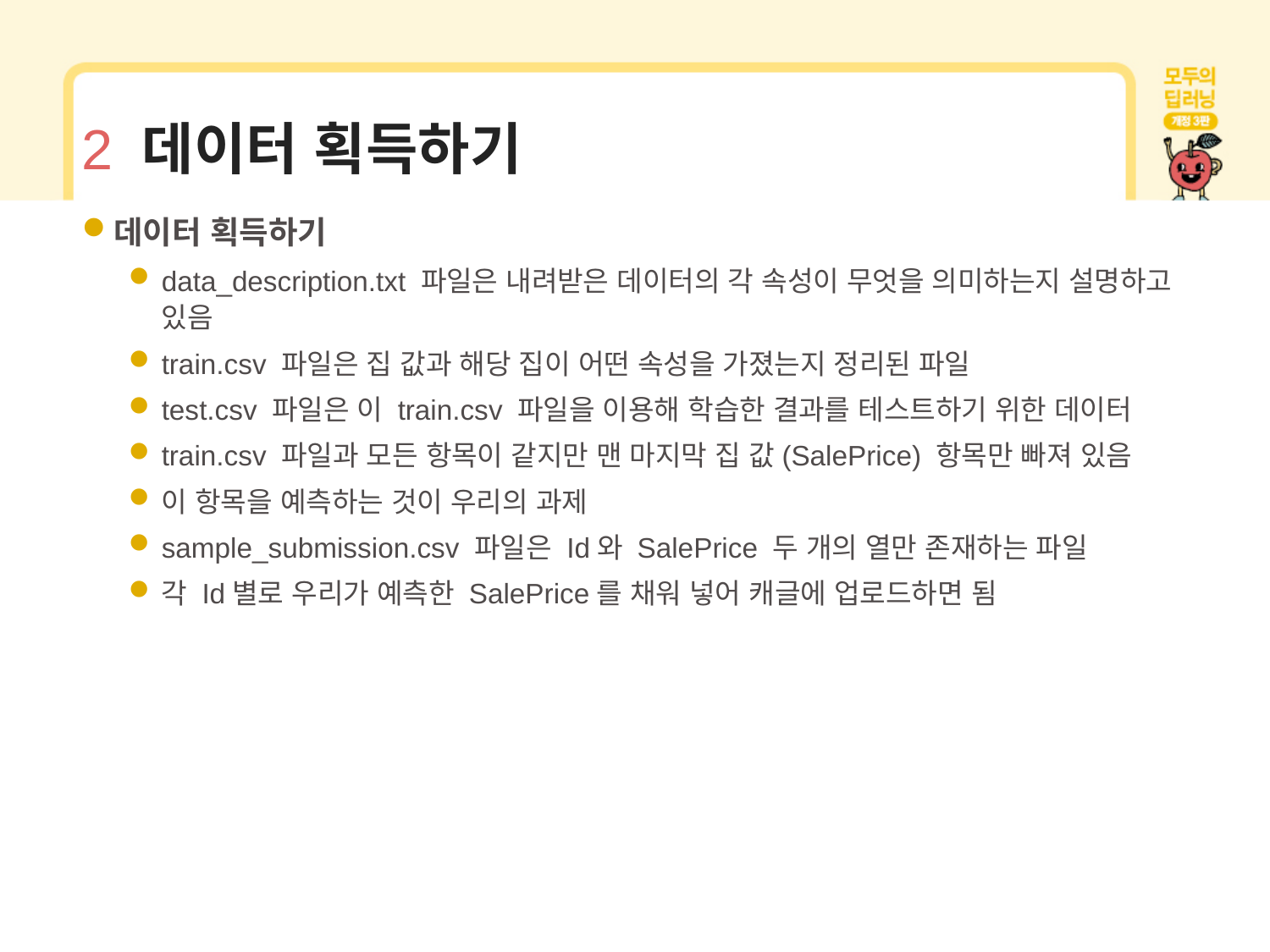

# 2 데이터 획득하기
데이터 획득하기
data_description.txt 파일은 내려받은 데이터의 각 속성이 무엇을 의미하는지 설명하고 있음
train.csv 파일은 집 값과 해당 집이 어떤 속성을 가졌는지 정리된 파일
test.csv 파일은 이 train.csv 파일을 이용해 학습한 결과를 테스트하기 위한 데이터
train.csv 파일과 모든 항목이 같지만 맨 마지막 집 값(SalePrice) 항목만 빠져 있음
이 항목을 예측하는 것이 우리의 과제
sample_submission.csv 파일은 Id와 SalePrice 두 개의 열만 존재하는 파일
각 Id별로 우리가 예측한 SalePrice를 채워 넣어 캐글에 업로드하면 됨